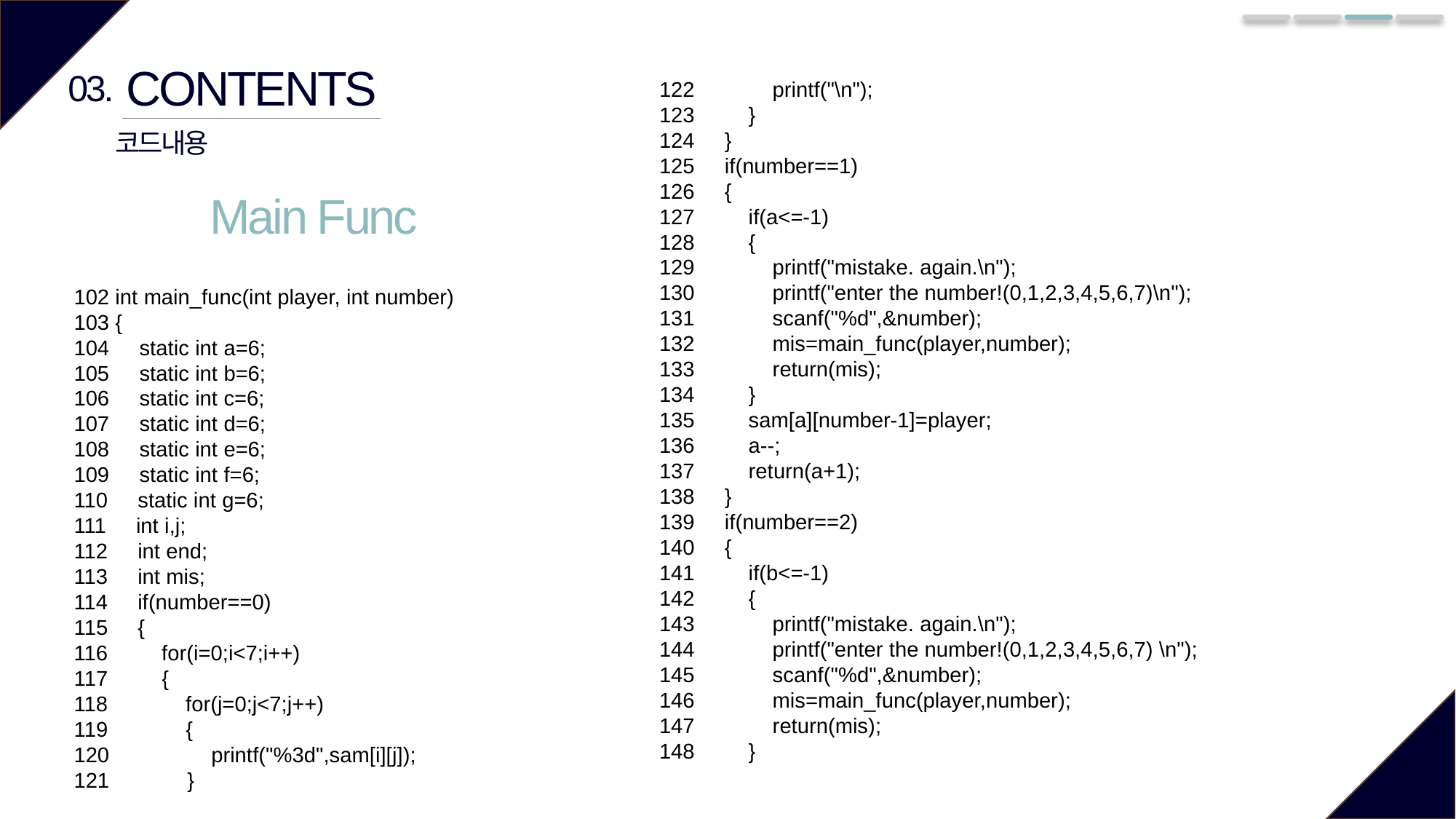

CONTENTS
03.
122             printf("\n");
123         }
124     }
125     if(number==1)
126     {
127         if(a<=-1)
128         {
129             printf("mistake. again.\n");
130             printf("enter the number!(0,1,2,3,4,5,6,7)\n");
131             scanf("%d",&number);
132             mis=main_func(player,number);
133             return(mis);
134         }
135         sam[a][number-1]=player;
136         a--;
137         return(a+1);
138     }
139     if(number==2)
140     {
141         if(b<=-1)
142         {
143             printf("mistake. again.\n");
144             printf("enter the number!(0,1,2,3,4,5,6,7) \n");
145             scanf("%d",&number);
146             mis=main_func(player,number);
147             return(mis);
148         }

코드내용
Main Func
102 int main_func(int player, int number)
103 {
104     static int a=6;
105     static int b=6;
106     static int c=6;
107     static int d=6;
108     static int e=6;
109     static int f=6;
110     static int g=6;
111     int i,j;
112     int end;
113     int mis;
114     if(number==0)
115     {
116         for(i=0;i<7;i++)
117         {
118             for(j=0;j<7;j++)
119             {
120                 printf("%3d",sam[i][j]);
121             }